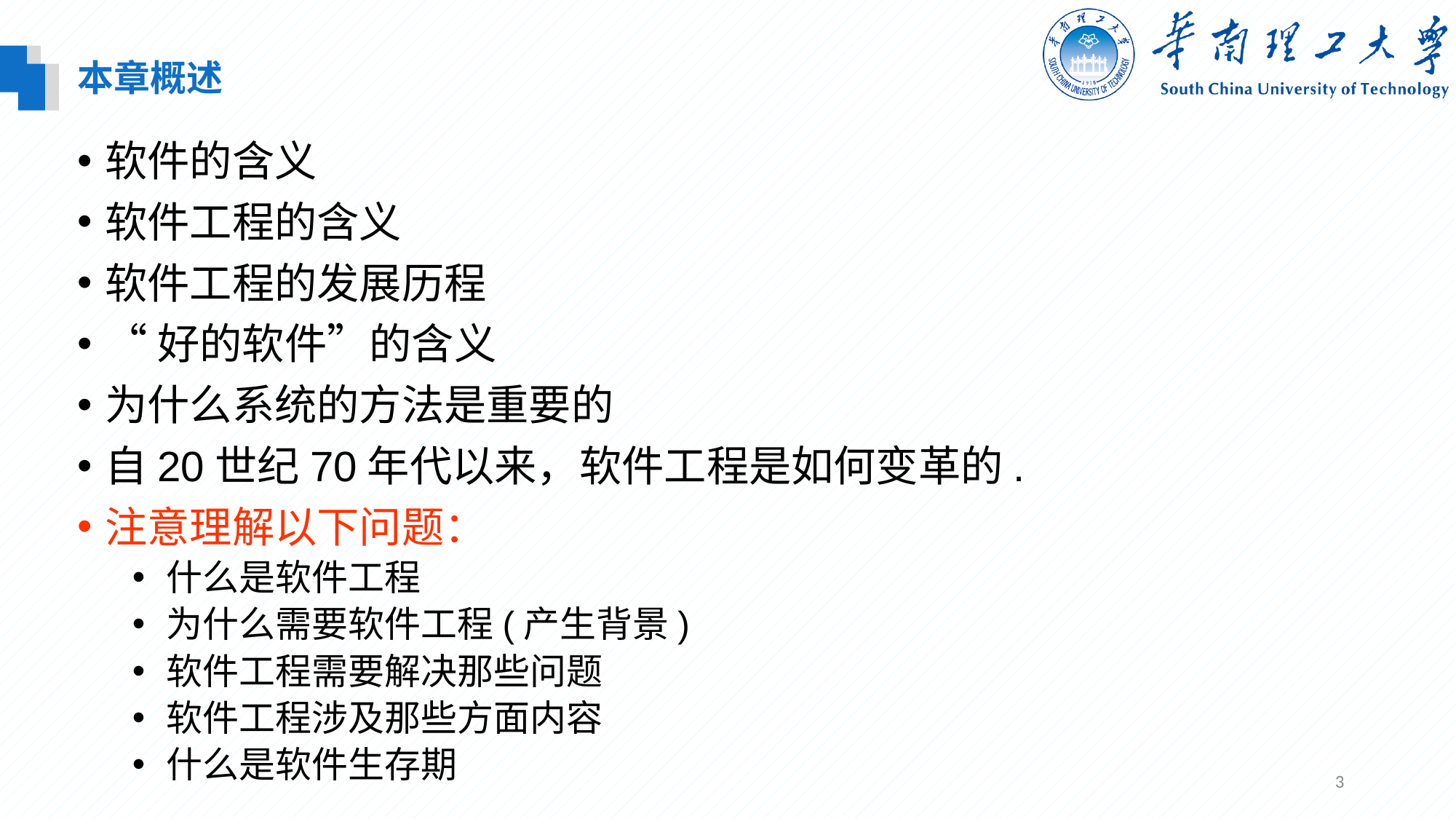

本章概述
软件的含义
软件工程的含义
软件工程的发展历程
“好的软件”的含义
为什么系统的方法是重要的
自20世纪70年代以来，软件工程是如何变革的.
注意理解以下问题：
什么是软件工程
为什么需要软件工程(产生背景)
软件工程需要解决那些问题
软件工程涉及那些方面内容
什么是软件生存期

3